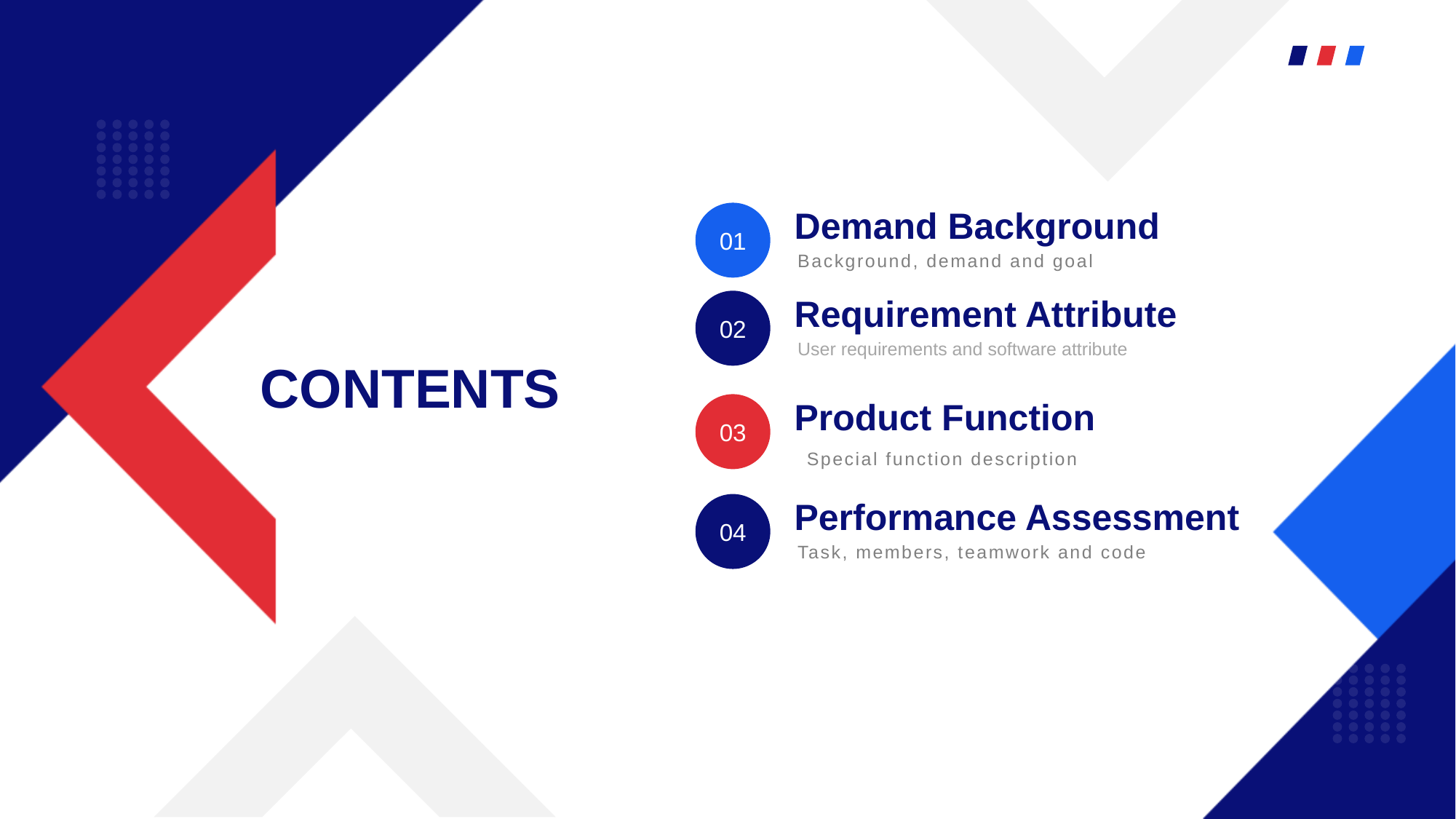

行业PPT模板http://www.1ppt.com/hangye/

Demand Background
Background, demand and goal

01
Requirement Attribute
User requirements and software attribute

02
CONTENTS
Product Function
Special function description

03
Performance Assessment
Task, members, teamwork and code

04